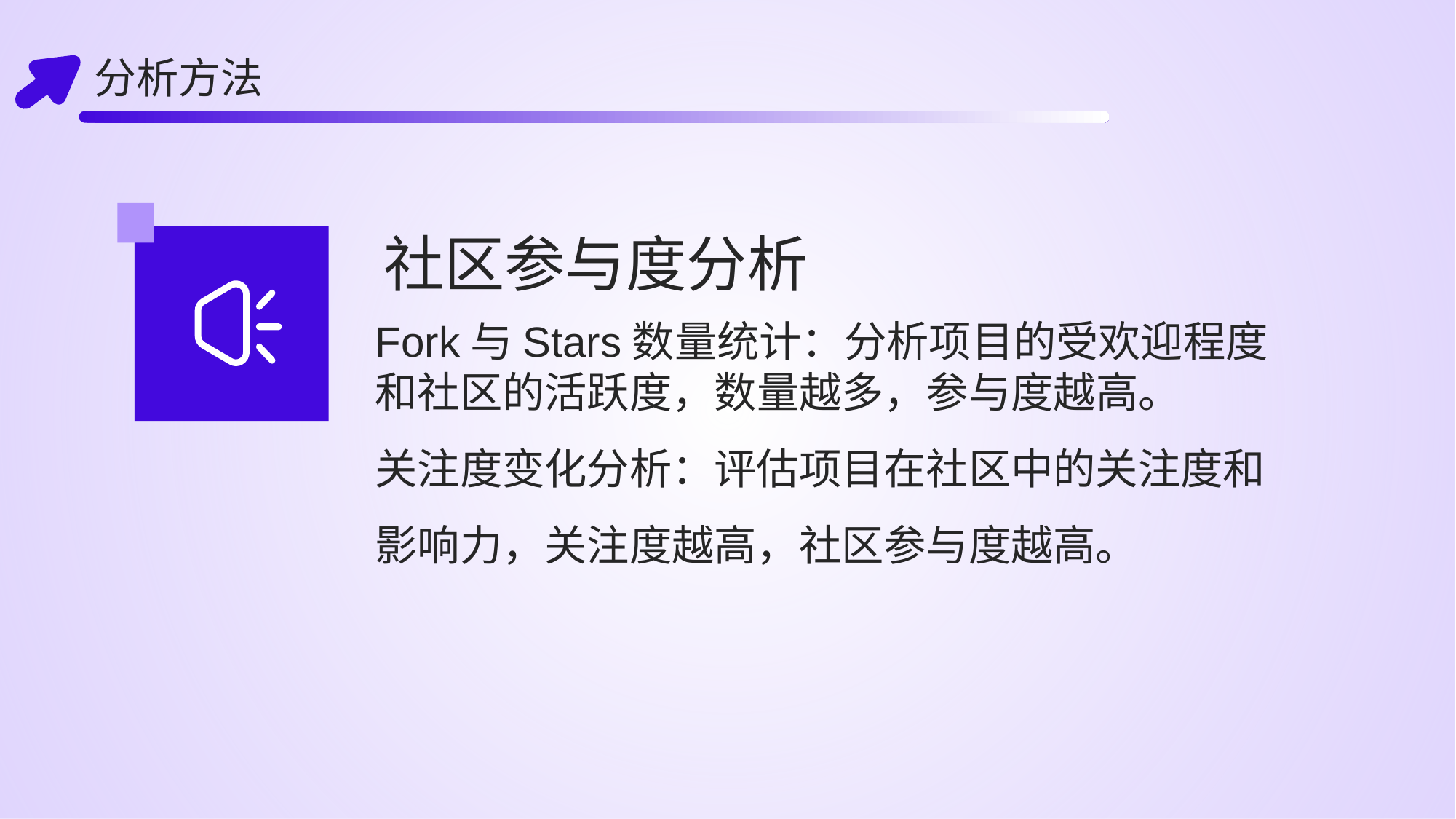

分析方法

社区参与度分析

Fork与Stars数量统计：分析项目的受欢迎程度和社区的活跃度，数量越多，参与度越高。
关注度变化分析：评估项目在社区中的关注度和影响力，关注度越高，社区参与度越高。